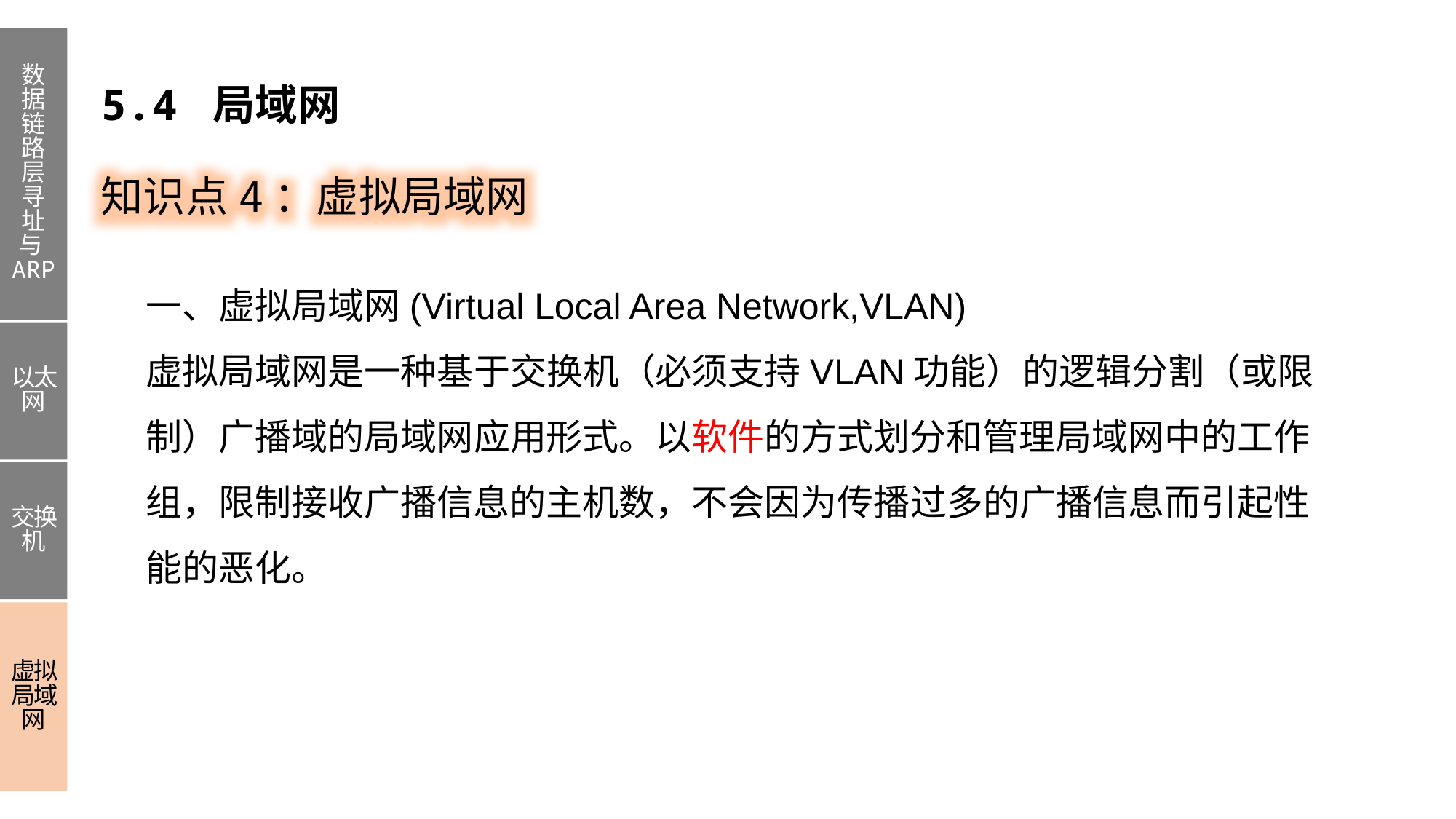

数据链路层寻址与ARP
以太网
交换机
虚拟局域网
5.4 局域网
知识点4：虚拟局域网
一、虚拟局域网(Virtual Local Area Network,VLAN)
虚拟局域网是一种基于交换机（必须支持VLAN功能）的逻辑分割（或限制）广播域的局域网应用形式。以软件的方式划分和管理局域网中的工作组，限制接收广播信息的主机数，不会因为传播过多的广播信息而引起性能的恶化。